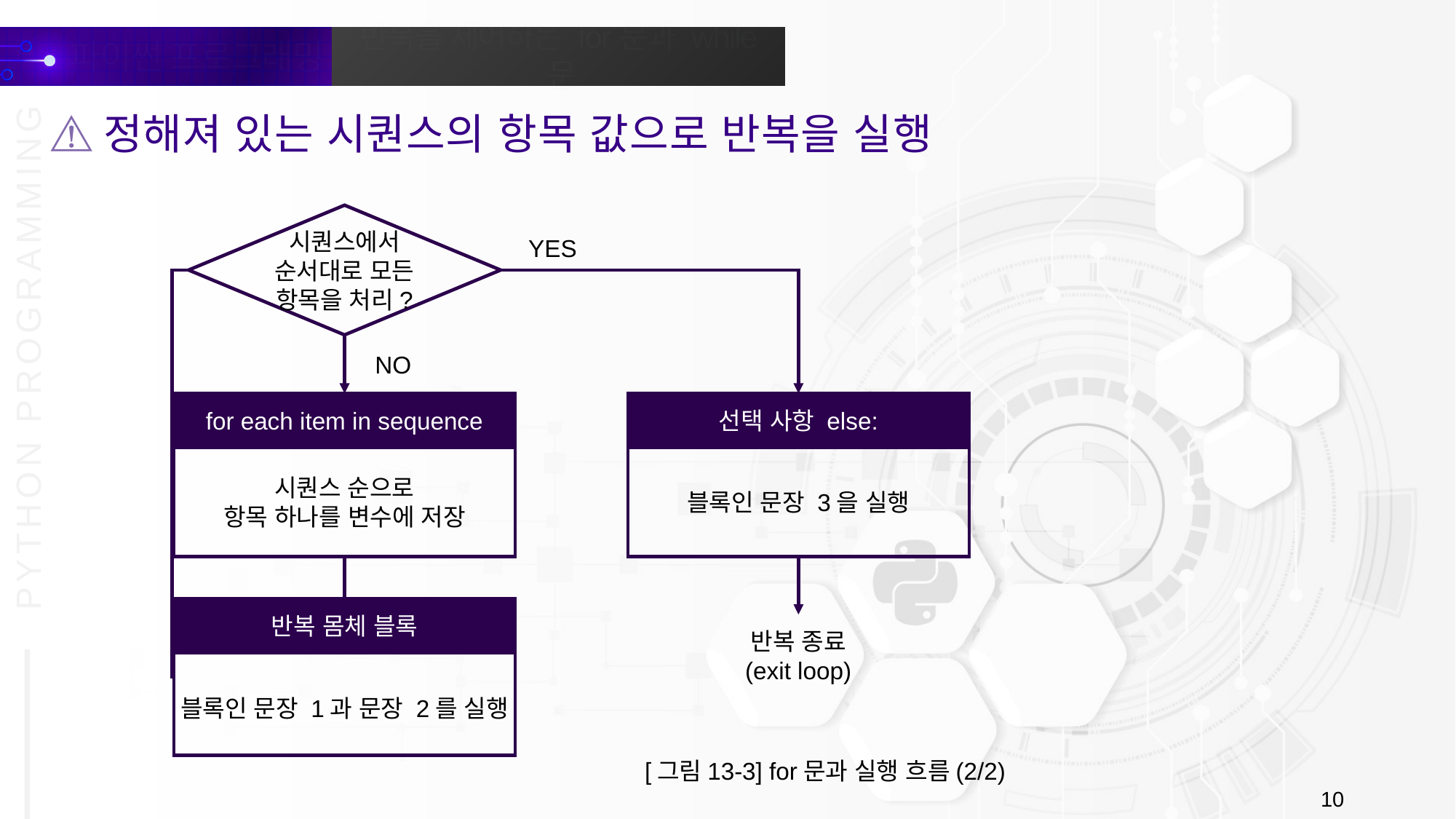

정해져 있는 시퀀스의 항목 값으로 반복을 실행
시퀀스에서
순서대로 모든
항목을 처리?
YES
NO
for each item in sequence
선택 사항 else:

시퀀스 순으로
항목 하나를 변수에 저장
블록인 문장 3을 실행

반복 몸체 블록
반복 종료
(exit loop)
블록인 문장 1과 문장 2를 실행
[그림13-3] for문과 실행 흐름(2/2)
10